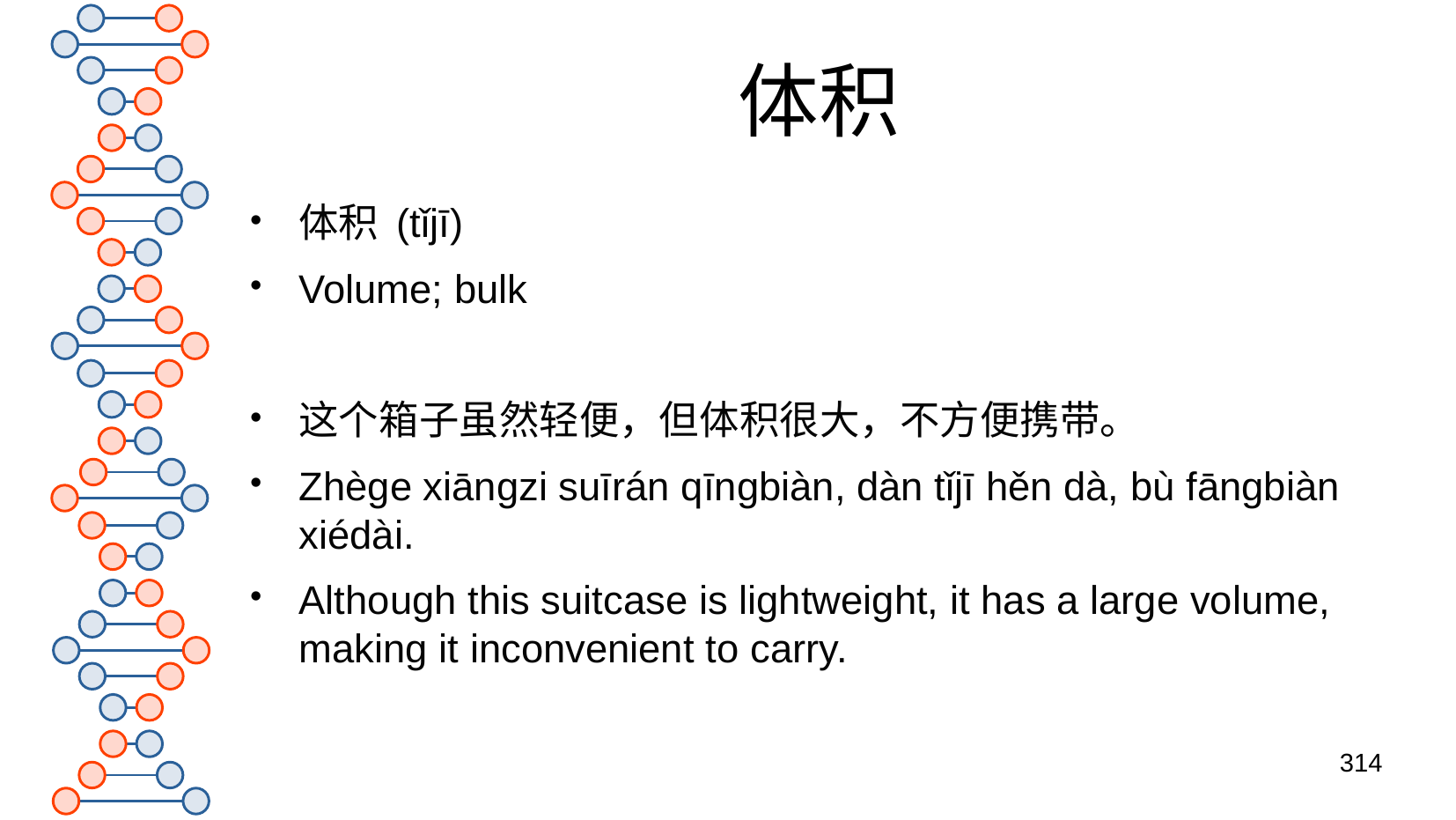

# 体积
体积 (tǐjī)
Volume; bulk

这个箱子虽然轻便，但体积很大，不方便携带。
Zhège xiāngzi suīrán qīngbiàn, dàn tǐjī hěn dà, bù fāngbiàn xiédài.
Although this suitcase is lightweight, it has a large volume, making it inconvenient to carry.

314